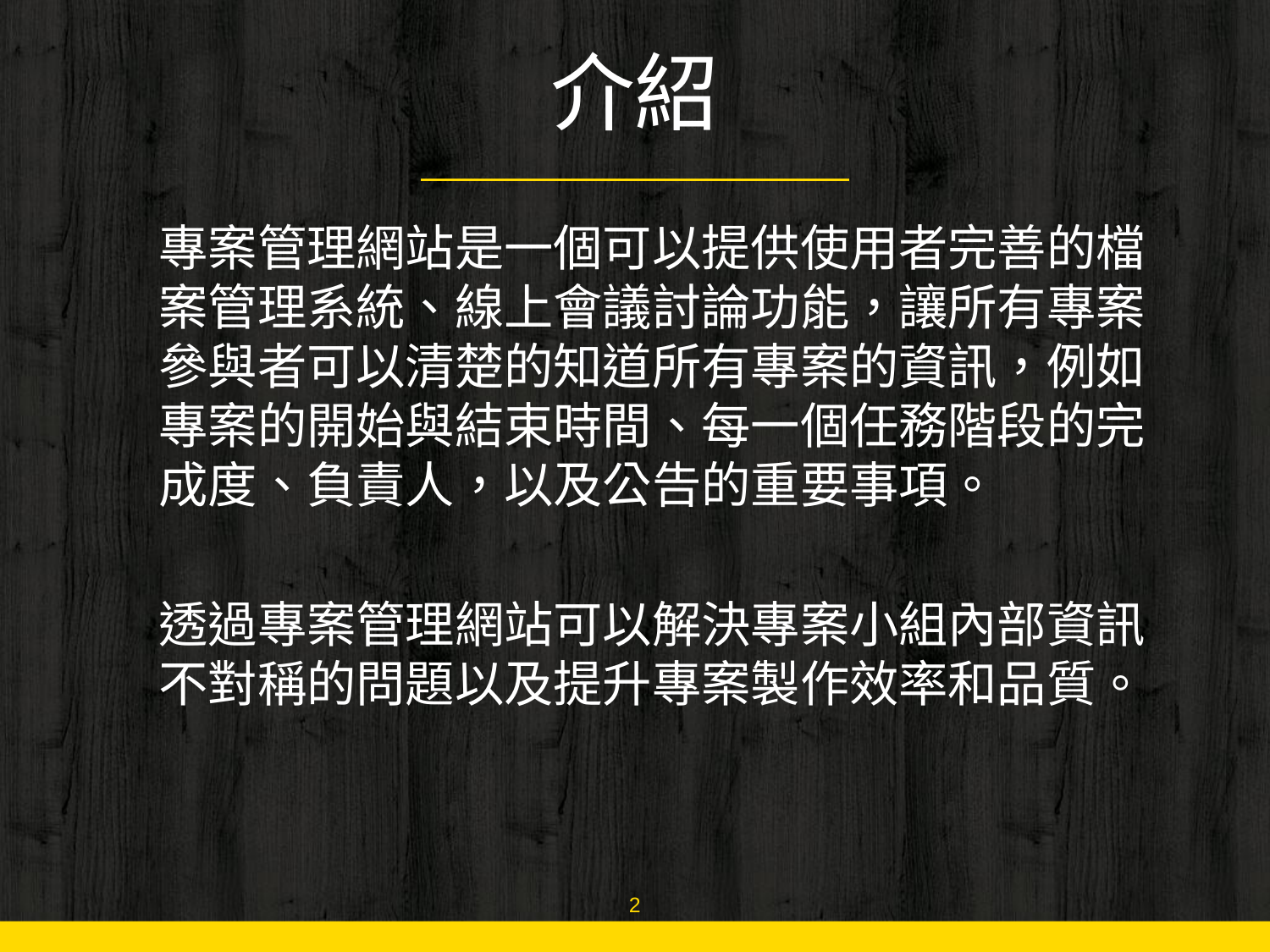

# 介紹
專案管理網站是一個可以提供使用者完善的檔案管理系統、線上會議討論功能，讓所有專案參與者可以清楚的知道所有專案的資訊，例如專案的開始與結束時間、每一個任務階段的完成度、負責人，以及公告的重要事項。

透過專案管理網站可以解決專案小組內部資訊不對稱的問題以及提升專案製作效率和品質。
2